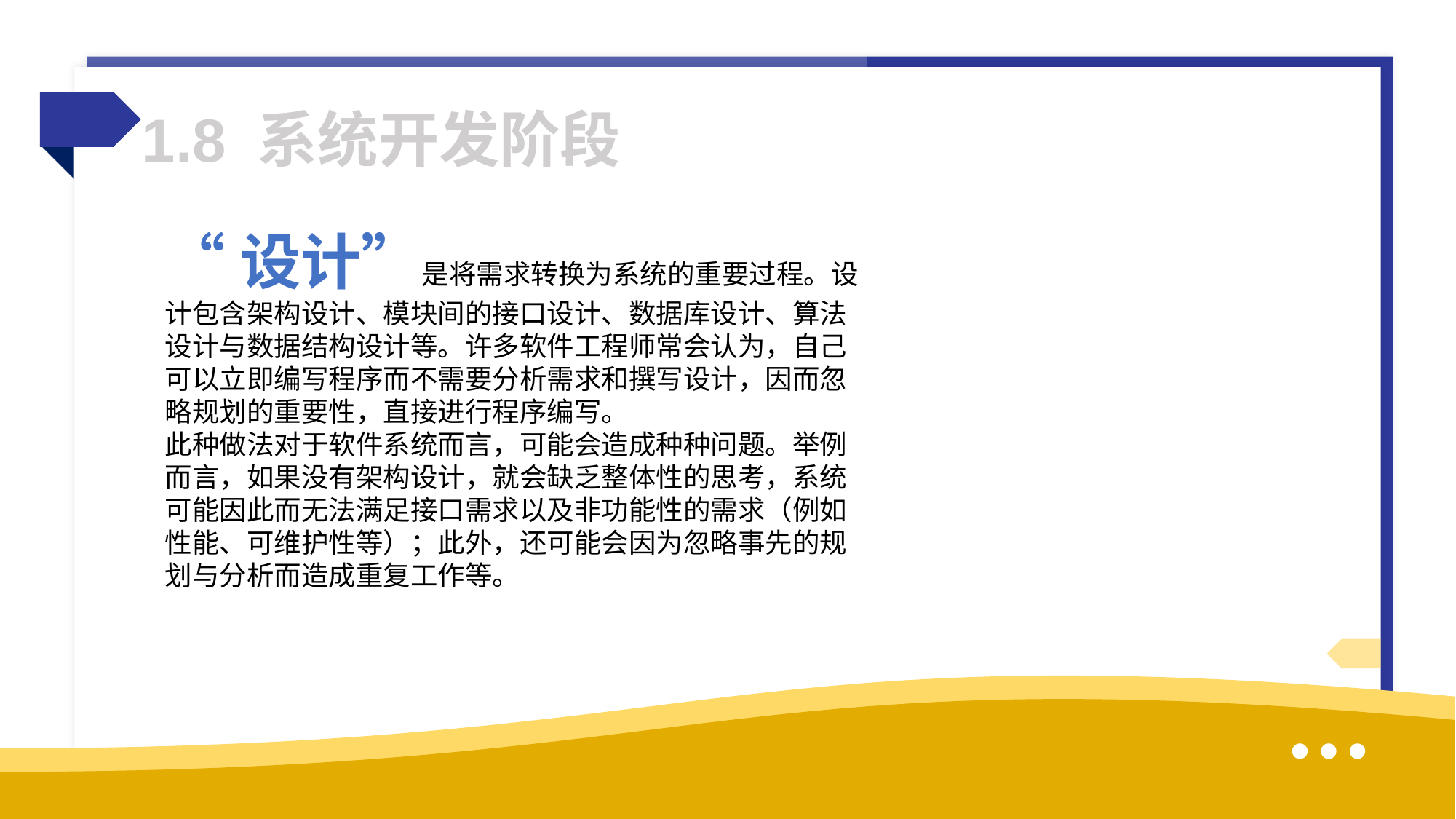

1.8 系统开发阶段
“设计”是将需求转换为系统的重要过程。设计包含架构设计、模块间的接口设计、数据库设计、算法设计与数据结构设计等。许多软件工程师常会认为，自己可以立即编写程序而不需要分析需求和撰写设计，因而忽略规划的重要性，直接进行程序编写。
此种做法对于软件系统而言，可能会造成种种问题。举例而言，如果没有架构设计，就会缺乏整体性的思考，系统可能因此而无法满足接口需求以及非功能性的需求（例如性能、可维护性等）；此外，还可能会因为忽略事先的规划与分析而造成重复工作等。